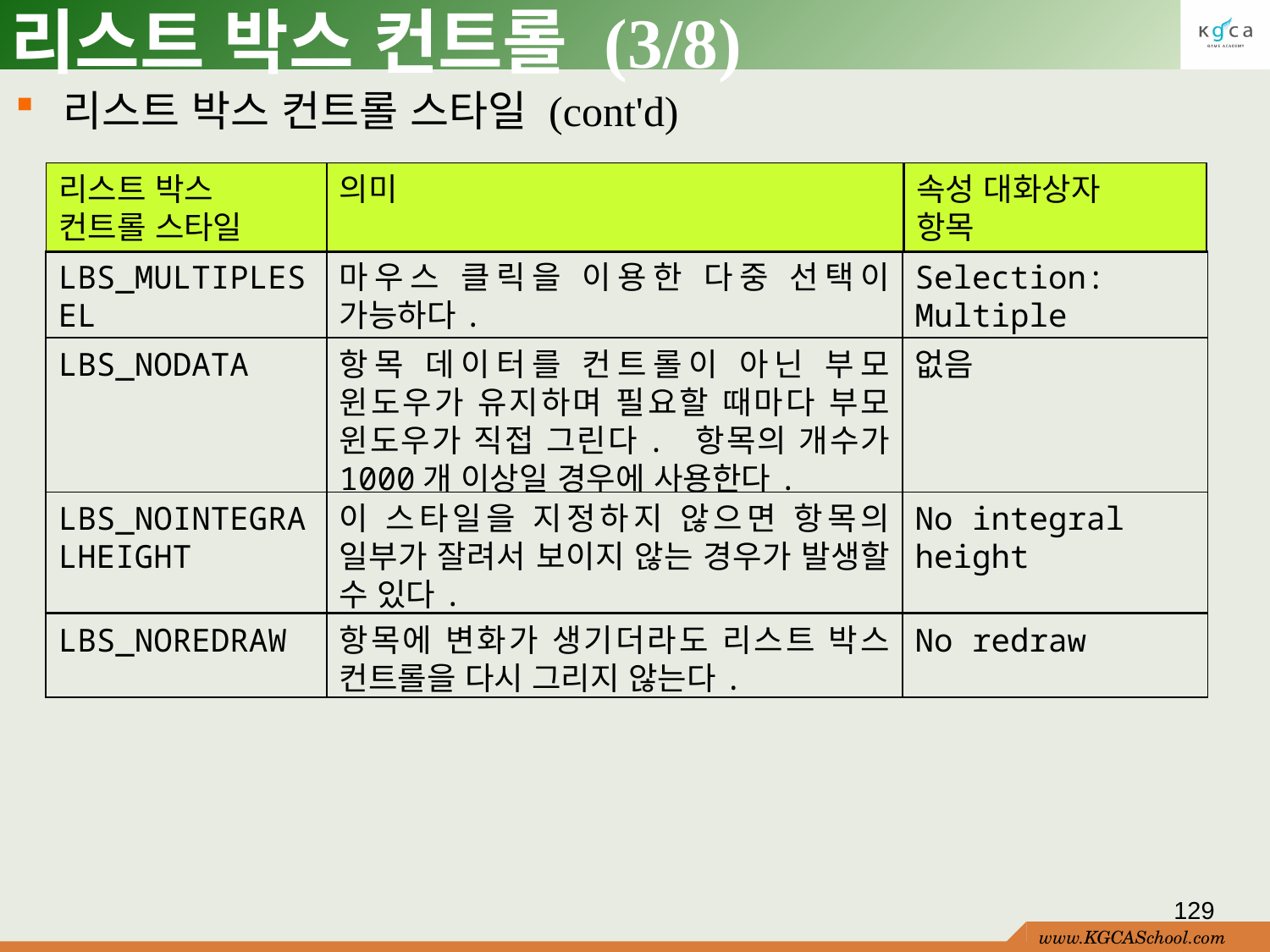

# 리스트 박스 컨트롤 (3/8)
리스트 박스 컨트롤 스타일 (cont'd)
리스트 박스
컨트롤 스타일

의미

속성 대화상자
항목

LBS_MULTIPLESEL

마우스 클릭을 이용한 다중 선택이 가능하다.

Selection: Multiple

LBS_NODATA

항목 데이터를 컨트롤이 아닌 부모 윈도우가 유지하며 필요할 때마다 부모 윈도우가 직접 그린다. 항목의 개수가 1000개 이상일 경우에 사용한다.

없음

LBS_NOINTEGRALHEIGHT

이 스타일을 지정하지 않으면 항목의 일부가 잘려서 보이지 않는 경우가 발생할 수 있다.

No integral height

LBS_NOREDRAW

항목에 변화가 생기더라도 리스트 박스 컨트롤을 다시 그리지 않는다.

No redraw

129